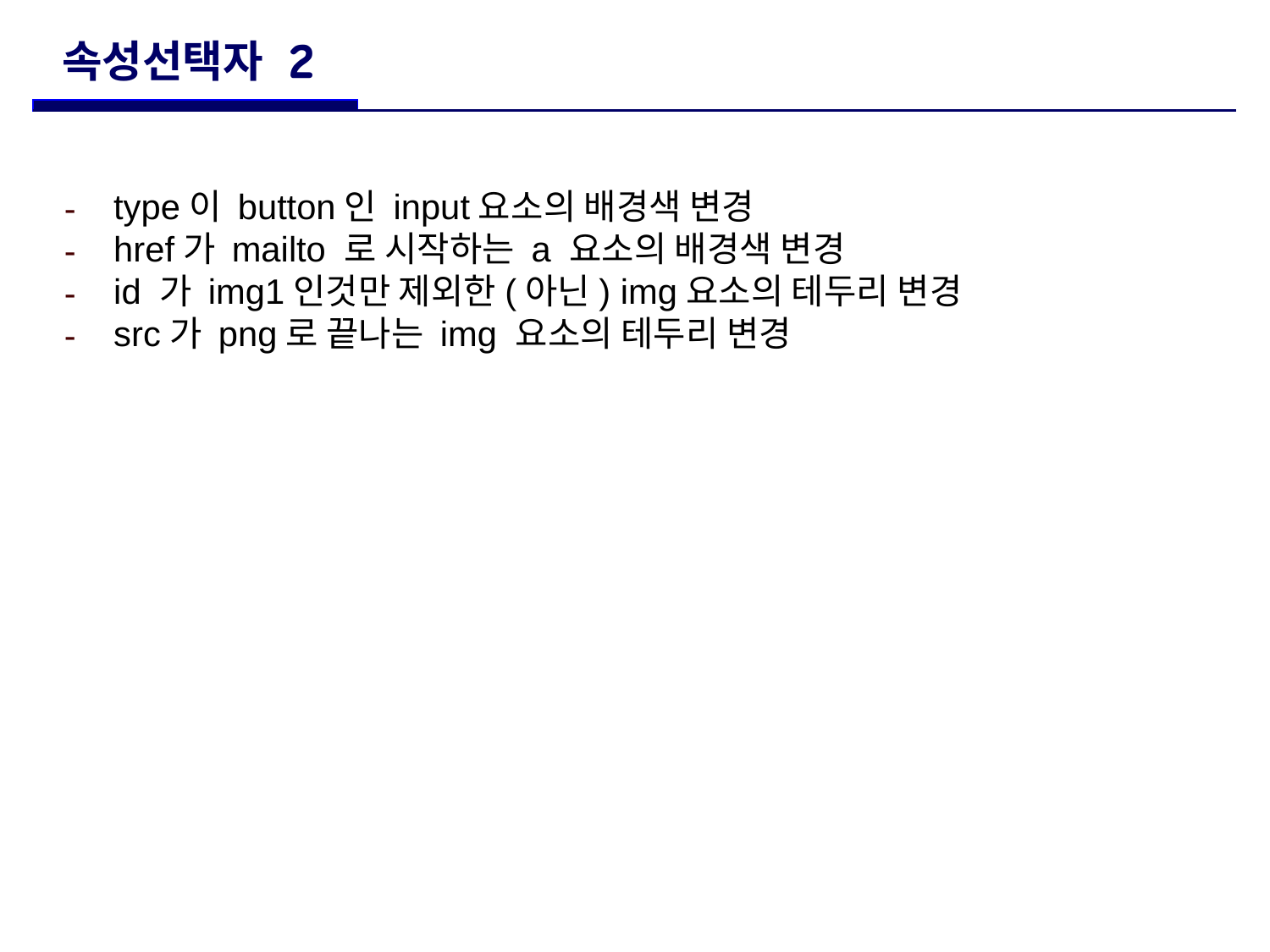

# 속성선택자 2
type이 button인 input요소의 배경색 변경
href가 mailto 로 시작하는 a 요소의 배경색 변경
id 가 img1인것만 제외한(아닌) img요소의 테두리 변경
src가 png로 끝나는 img 요소의 테두리 변경